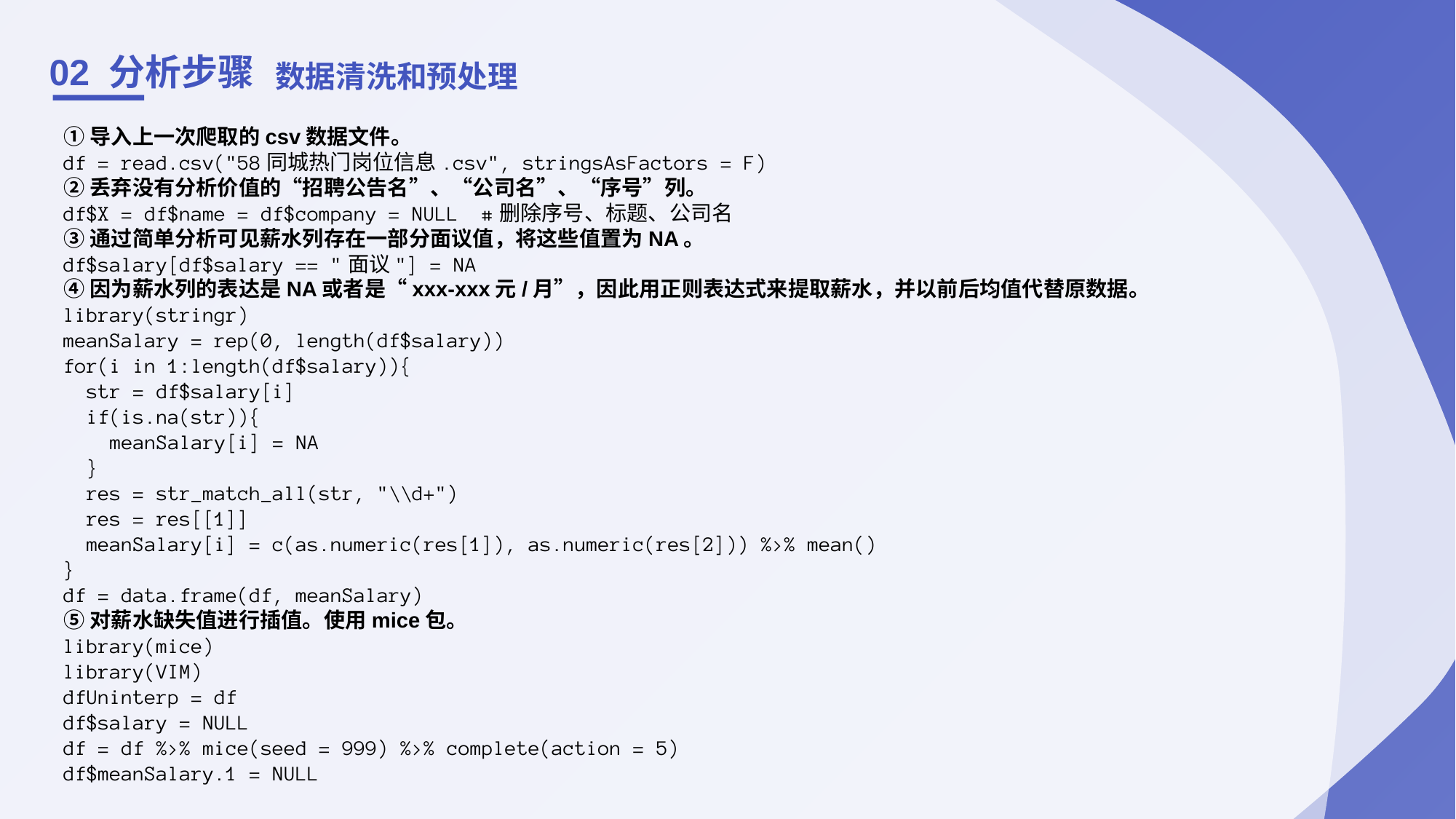

02 分析步骤
数据清洗和预处理

①导入上一次爬取的csv数据文件。
df = read.csv("58同城热门岗位信息.csv", stringsAsFactors = F)
②丢弃没有分析价值的“招聘公告名”、“公司名”、“序号”列。
df$X = df$name = df$company = NULL  #删除序号、标题、公司名
③通过简单分析可见薪水列存在一部分面议值，将这些值置为NA。
df$salary[df$salary == "面议"] = NA
④因为薪水列的表达是NA或者是“xxx-xxx元/月”，因此用正则表达式来提取薪水，并以前后均值代替原数据。
library(stringr)
meanSalary = rep(0, length(df$salary))
for(i in 1:length(df$salary)){
  str = df$salary[i]
  if(is.na(str)){
    meanSalary[i] = NA
  }
  res = str_match_all(str, "\\d+")
  res = res[[1]]
  meanSalary[i] = c(as.numeric(res[1]), as.numeric(res[2])) %>% mean()
}
df = data.frame(df, meanSalary)
⑤对薪水缺失值进行插值。使用mice包。
library(mice)
library(VIM)
dfUninterp = df
df$salary = NULL
df = df %>% mice(seed = 999) %>% complete(action = 5)
df$meanSalary.1 = NULL